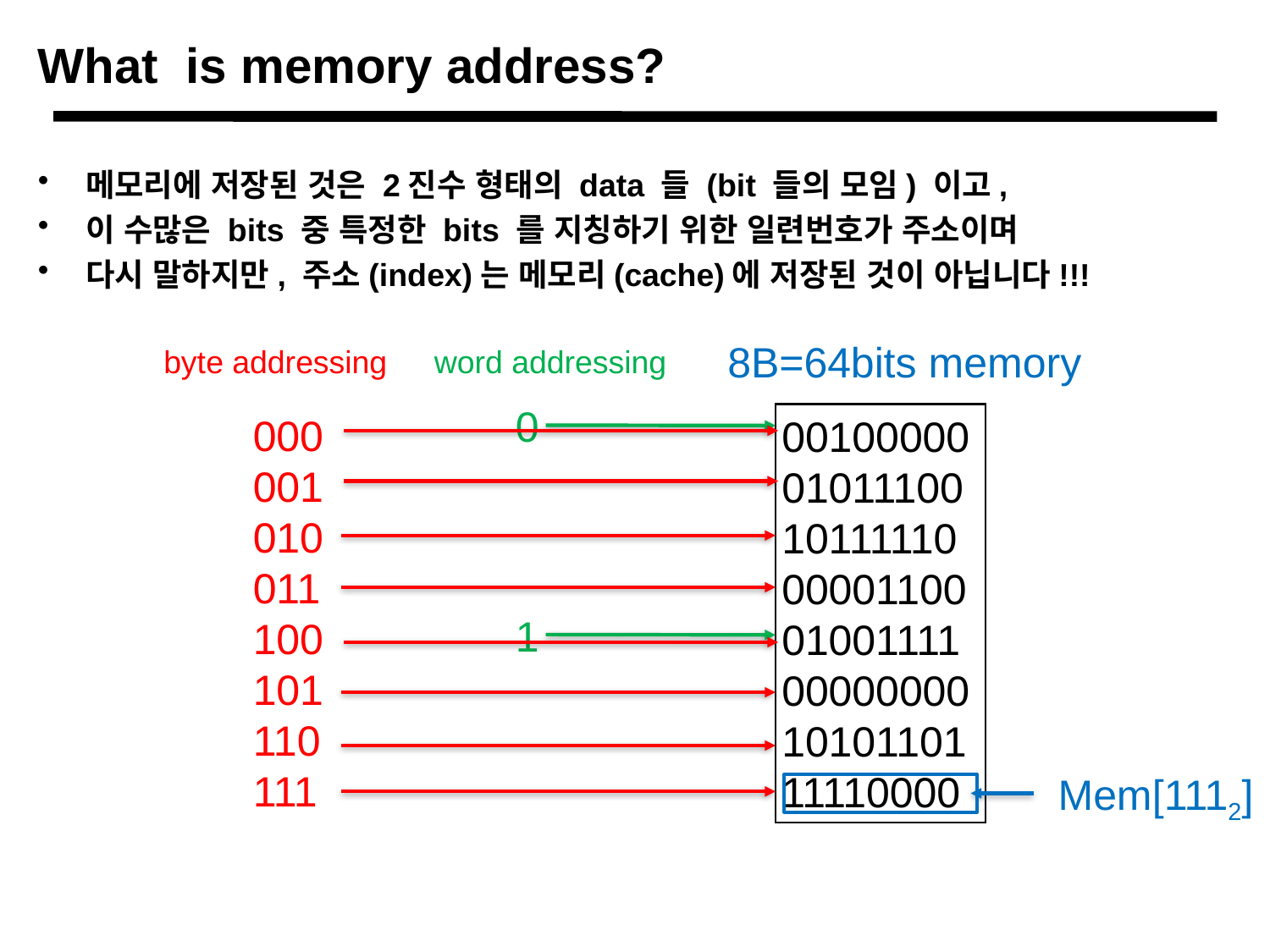

# What  is memory address?
메모리에 저장된 것은 2진수 형태의 data 들 (bit 들의 모임) 이고,
이 수많은 bits 중 특정한 bits 를 지칭하기 위한 일련번호가 주소이며
다시 말하지만, 주소(index)는 메모리(cache)에 저장된 것이 아닙니다!!!
8B=64bits memory
byte addressing
word addressing
0
000
001
010
011
100
101
110
111
00100000
01011100
10111110
00001100
01001111
00000000
10101101
11110000
1
Mem[1112]